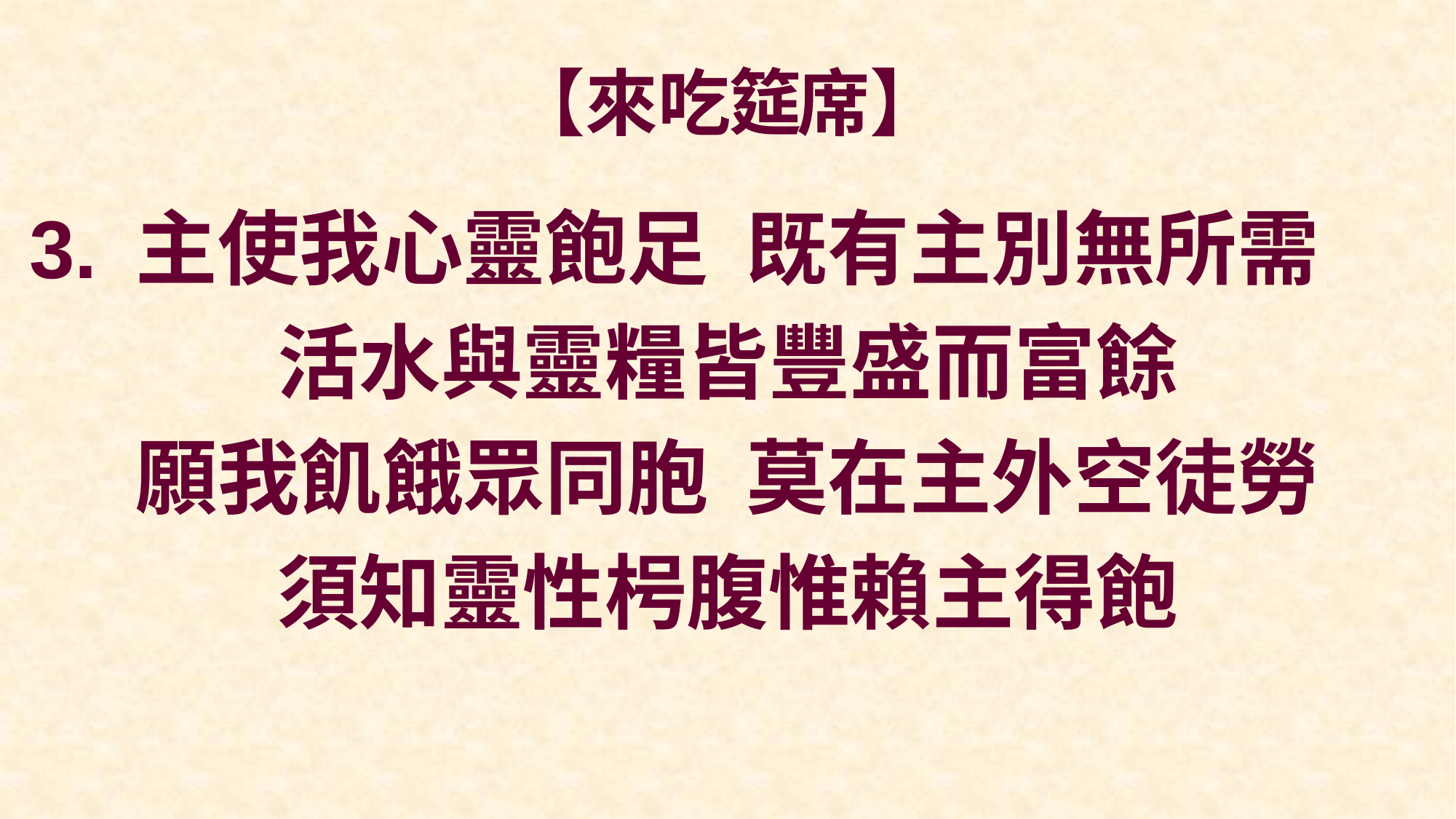

# 【來吃    席】
筵
3.
主使我心靈飽足  既有主別無所需
活水與靈糧皆豐盛而富餘
願我飢餓眾同胞  莫在主外空徒勞
須知靈性枵腹惟賴主得飽